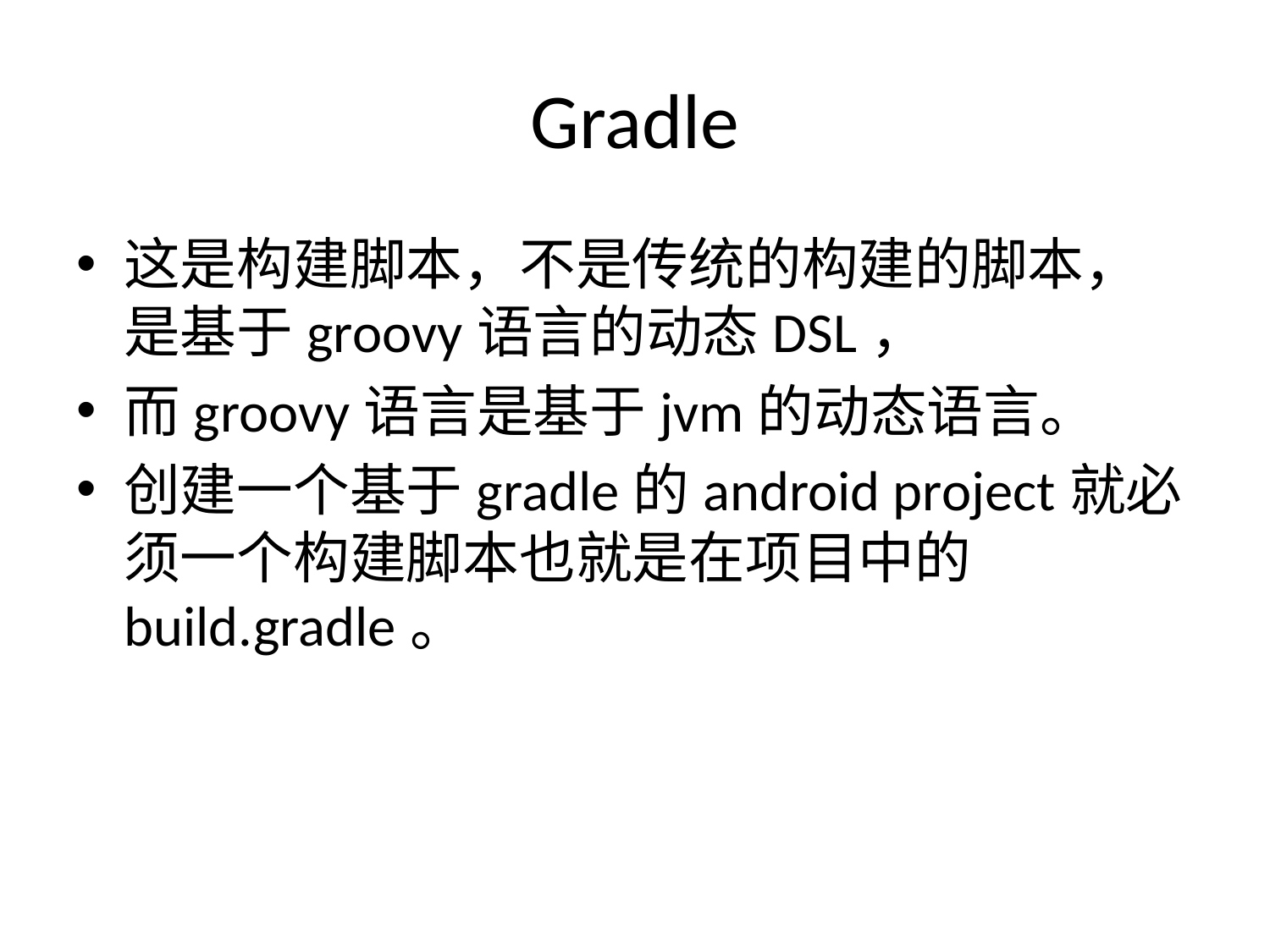

# Gradle
这是构建脚本，不是传统的构建的脚本，是基于groovy语言的动态DSL，
而groovy语言是基于jvm的动态语言。
创建一个基于gradle的android project就必须一个构建脚本也就是在项目中的build.gradle。